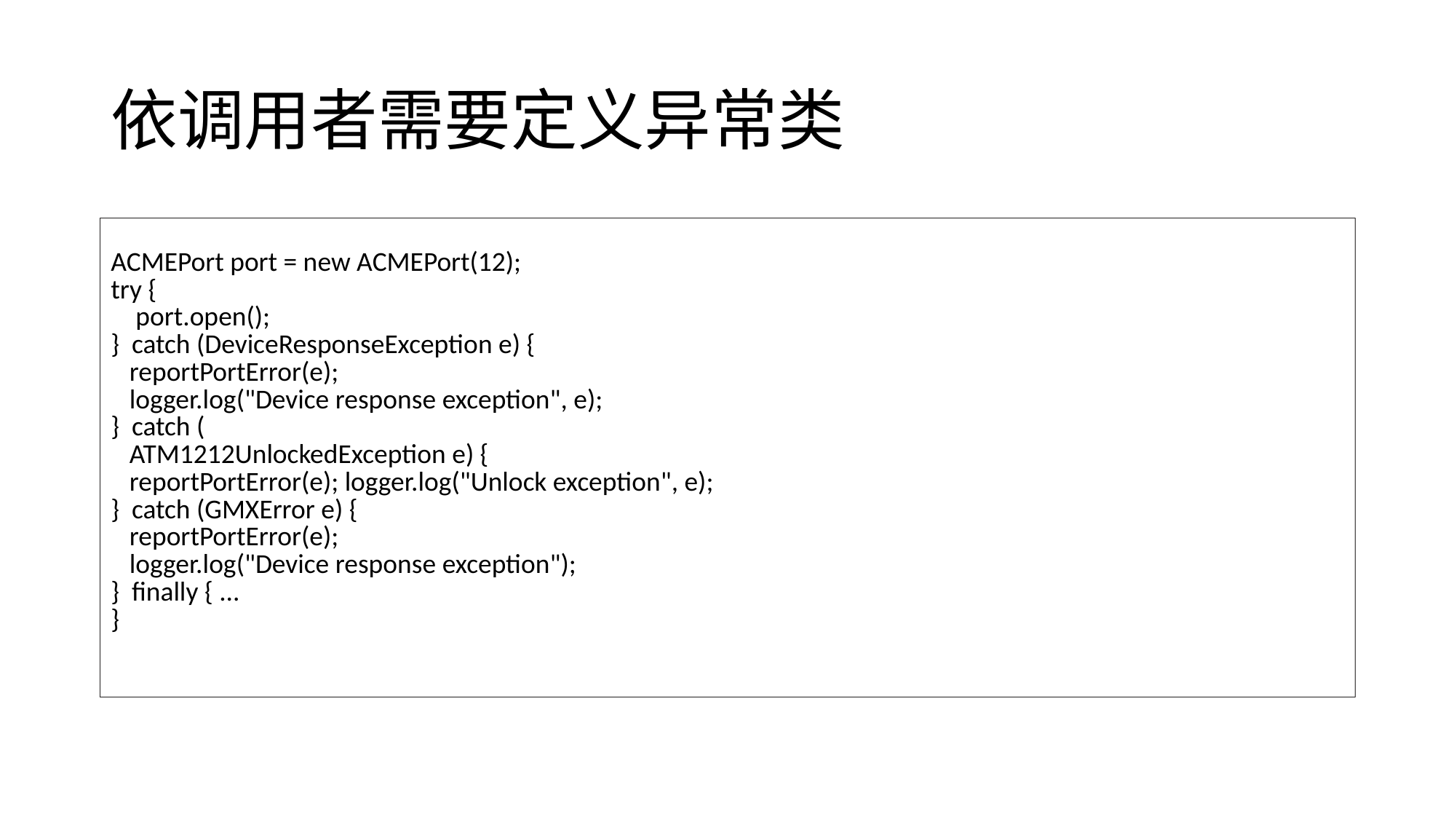

# 依调用者需要定义异常类
| ACMEPort port = new ACMEPort(12); try { port.open(); }  catch (DeviceResponseException e) { reportPortError(e); logger.log("Device response exception", e); }  catch ( ATM1212UnlockedException e) { reportPortError(e); logger.log("Unlock exception", e); }  catch (GMXError e) { reportPortError(e); logger.log("Device response exception"); }  finally { ... } |
| --- |